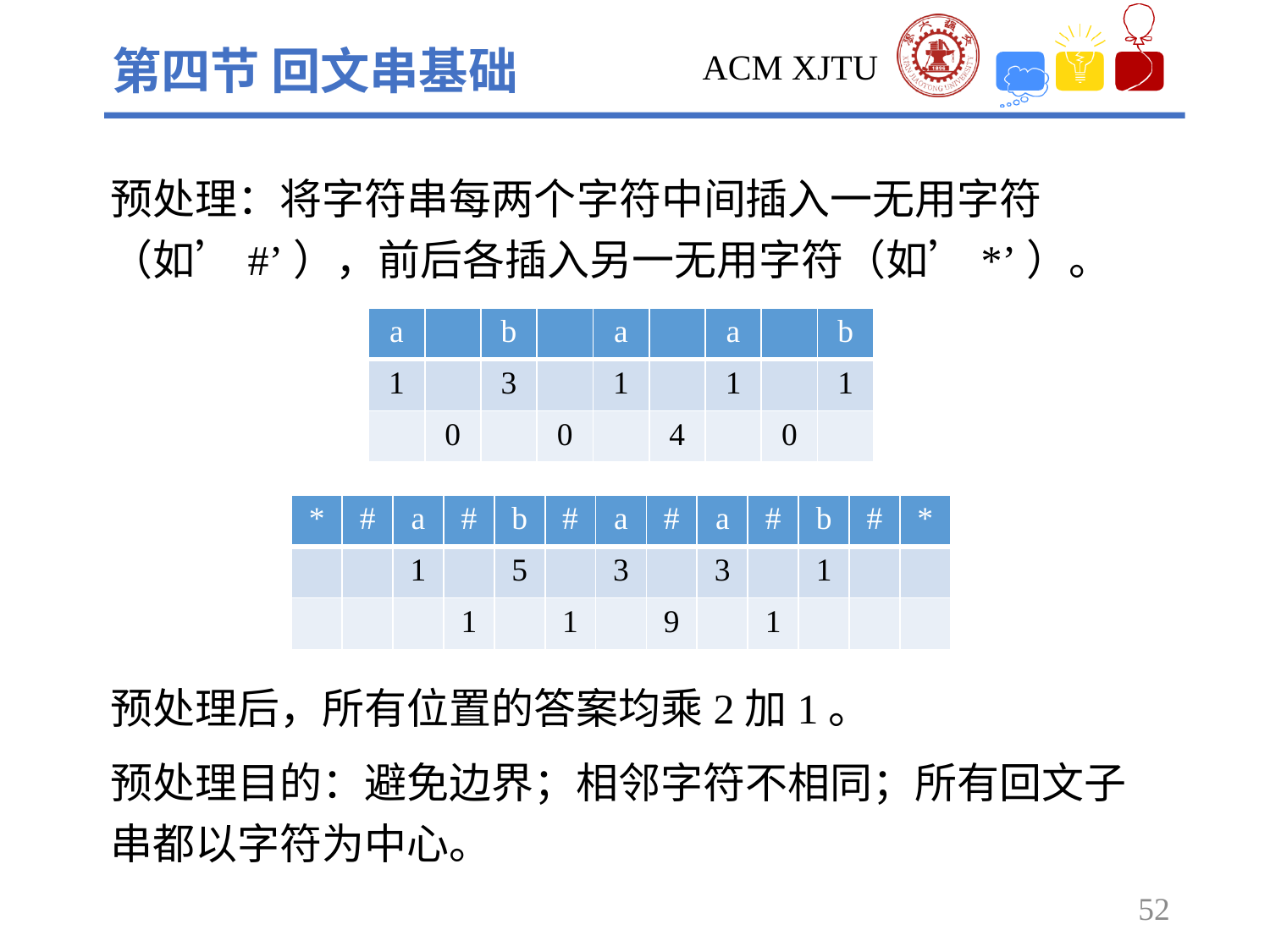

第四节 回文串基础
预处理：将字符串每两个字符中间插入一无用字符（如’#’），前后各插入另一无用字符（如’*’）。
| a |  | b |  | a |  | a |  | b |
| --- | --- | --- | --- | --- | --- | --- | --- | --- |
| 1 |  | 3 |  | 1 |  | 1 |  | 1 |
|  | 0 |  | 0 |  | 4 |  | 0 |  |
| \* | # | a | # | b | # | a | # | a | # | b | # | \* |
| --- | --- | --- | --- | --- | --- | --- | --- | --- | --- | --- | --- | --- |
|  |  | 1 |  | 5 |  | 3 |  | 3 |  | 1 |  |  |
|  |  |  | 1 |  | 1 |  | 9 |  | 1 |  |  |  |
预处理后，所有位置的答案均乘2加1。
预处理目的：避免边界；相邻字符不相同；所有回文子串都以字符为中心。
52